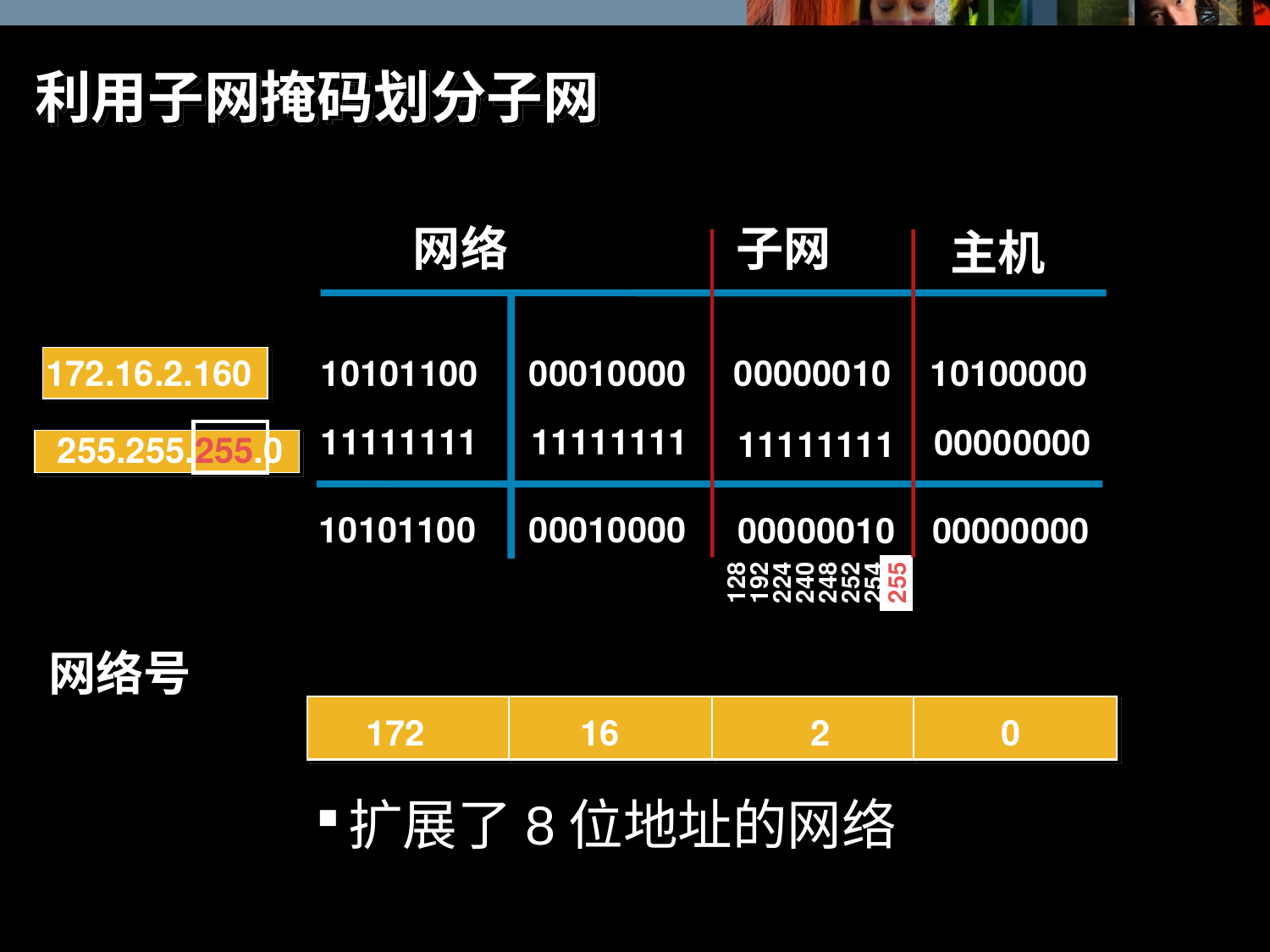

# 利用子网掩码划分子网
子网
网络
主机

172.16.2.160
10101100
00010000
00000010
10100000

11111111
11111111
00000000
11111111
  255.255.255.0

10101100
00010000
00000010
00000000
128
192
224
240
248
252
254
255

网络号

172
16
2
0
扩展了8位地址的网络